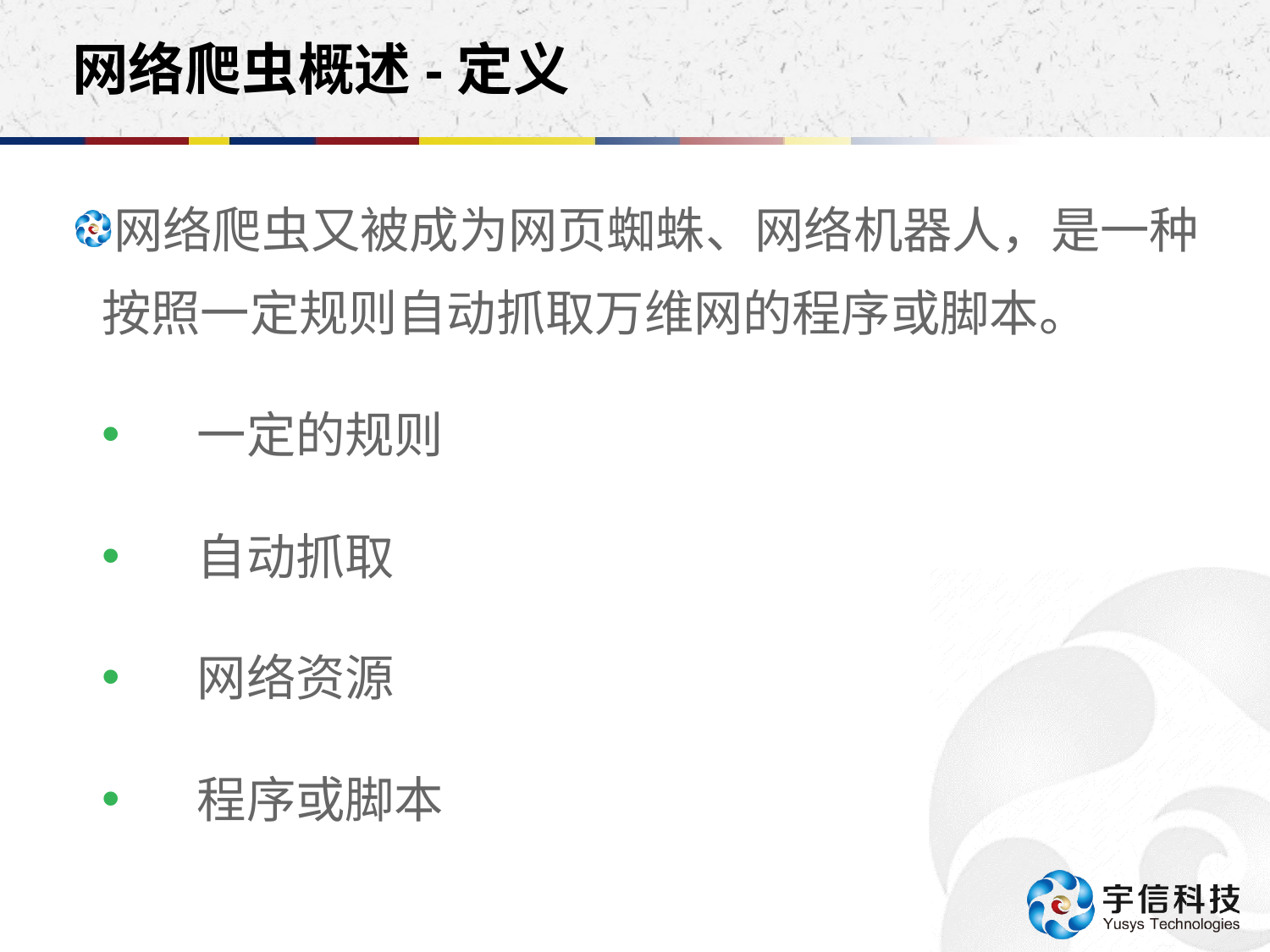

# 网络爬虫概述-定义
网络爬虫又被成为网页蜘蛛、网络机器人，是一种按照一定规则自动抓取万维网的程序或脚本。
一定的规则
自动抓取
网络资源
程序或脚本